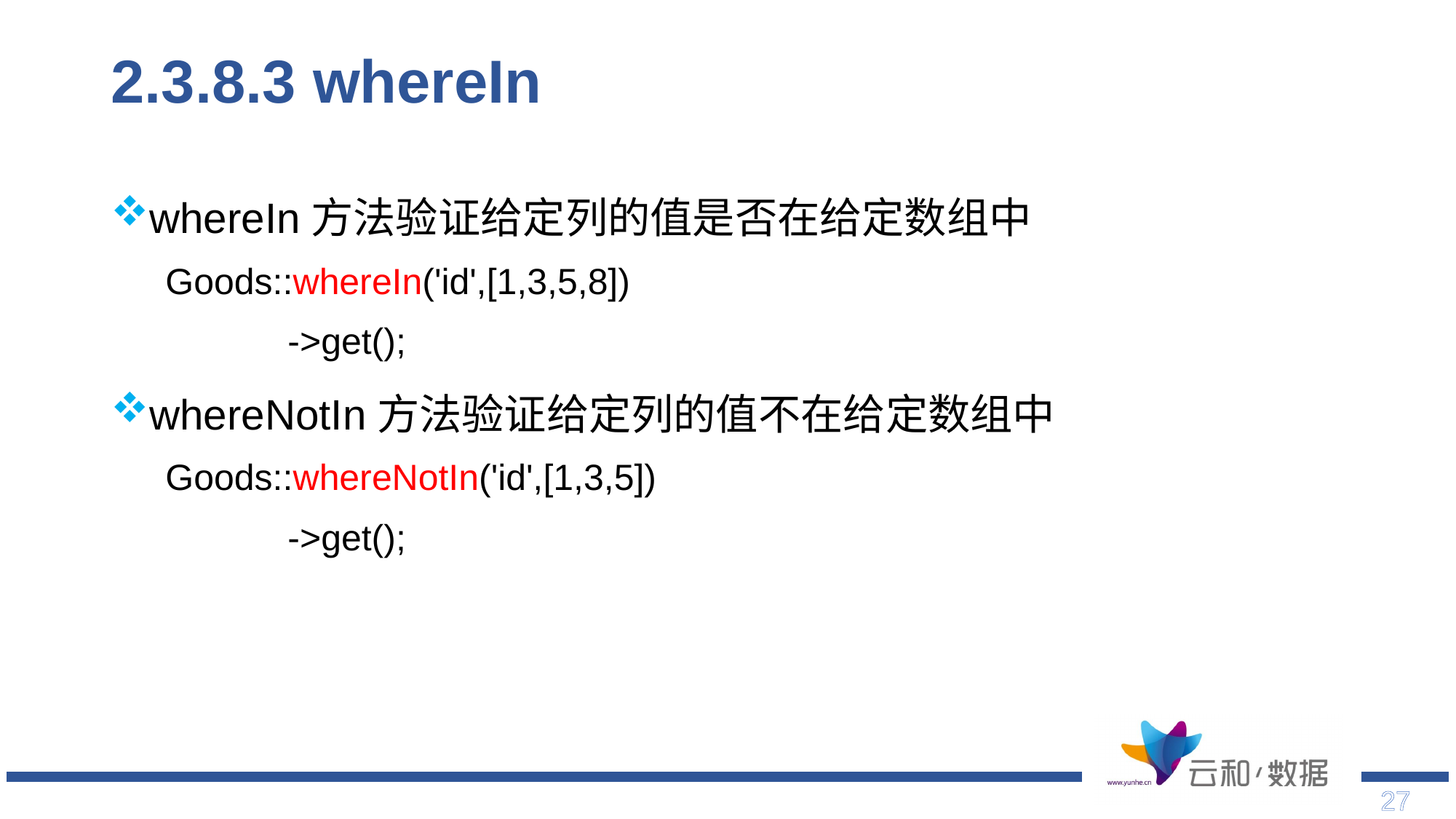

# 2.3.8.3 whereIn
whereIn方法验证给定列的值是否在给定数组中
Goods::whereIn('id',[1,3,5,8])
            ->get();
whereNotIn方法验证给定列的值不在给定数组中
Goods::whereNotIn('id',[1,3,5])
            ->get();